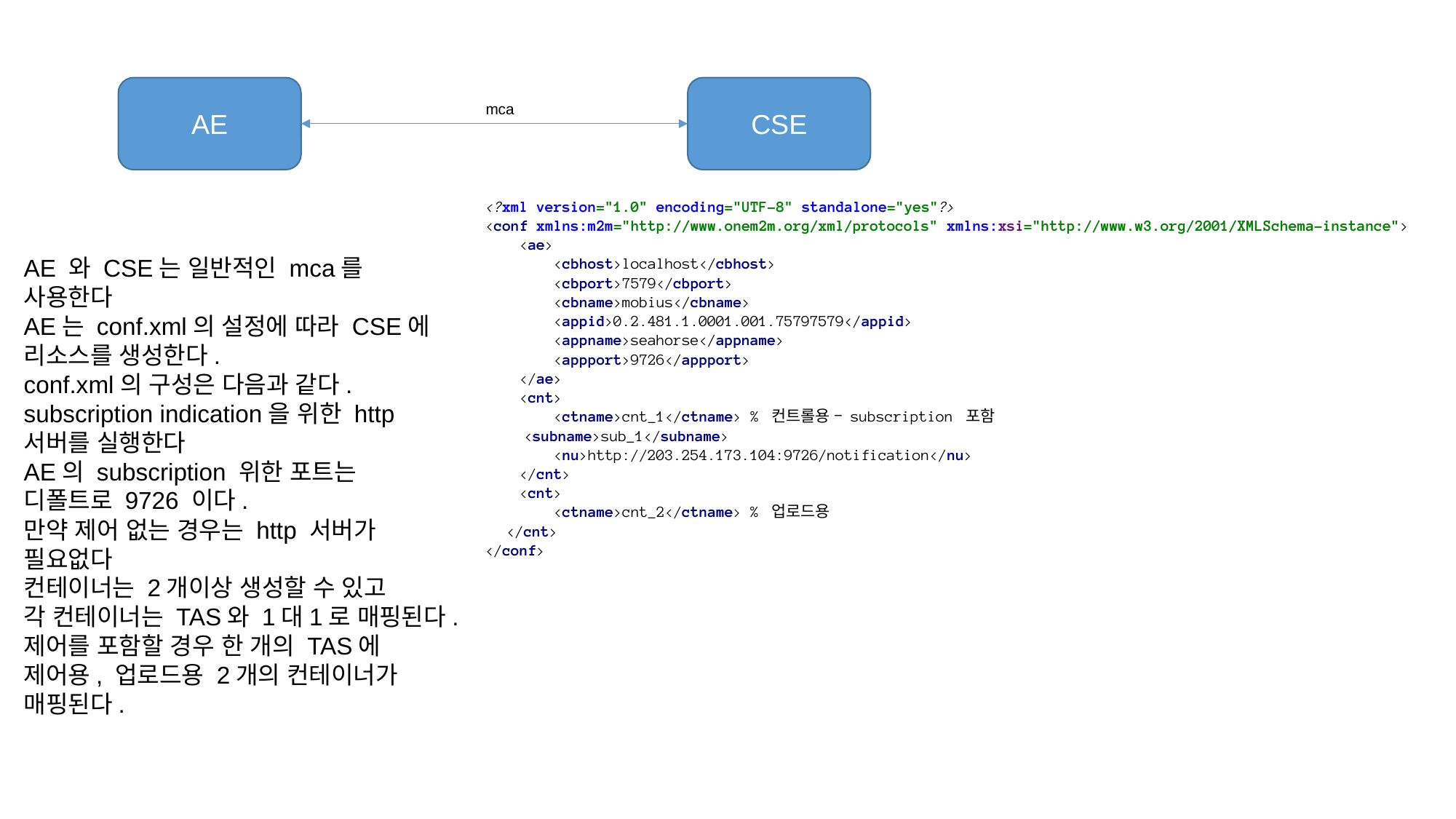

AE
CSE
mca
<?xml version="1.0" encoding="UTF-8" standalone="yes"?>
<conf xmlns:m2m="http://www.onem2m.org/xml/protocols" xmlns:xsi="http://www.w3.org/2001/XMLSchema-instance">
    <ae>
        <cbhost>localhost</cbhost>
        <cbport>7579</cbport>
        <cbname>mobius</cbname>
        <appid>0.2.481.1.0001.001.75797579</appid>
        <appname>seahorse</appname>
        <appport>9726</appport>
    </ae>
    <cnt>
        <ctname>cnt_1</ctname> % 컨트롤용 – subscription 포함
        <subname>sub_1</subname>
        <nu>http://203.254.173.104:9726/notification</nu>
    </cnt>
    <cnt>
        <ctname>cnt_2</ctname> % 업로드용
    </cnt>
</conf>
AE 와 CSE는 일반적인 mca를 사용한다
AE는 conf.xml의 설정에 따라 CSE에 리소스를 생성한다.
conf.xml의 구성은 다음과 같다.
subscription indication을 위한 http 서버를 실행한다
AE의 subscription 위한 포트는 디폴트로 9726 이다.
만약 제어 없는 경우는 http 서버가 필요없다
컨테이너는 2개이상 생성할 수 있고
각 컨테이너는 TAS와 1대1로 매핑된다.
제어를 포함할 경우 한 개의 TAS에 제어용, 업로드용 2개의 컨테이너가 매핑된다.